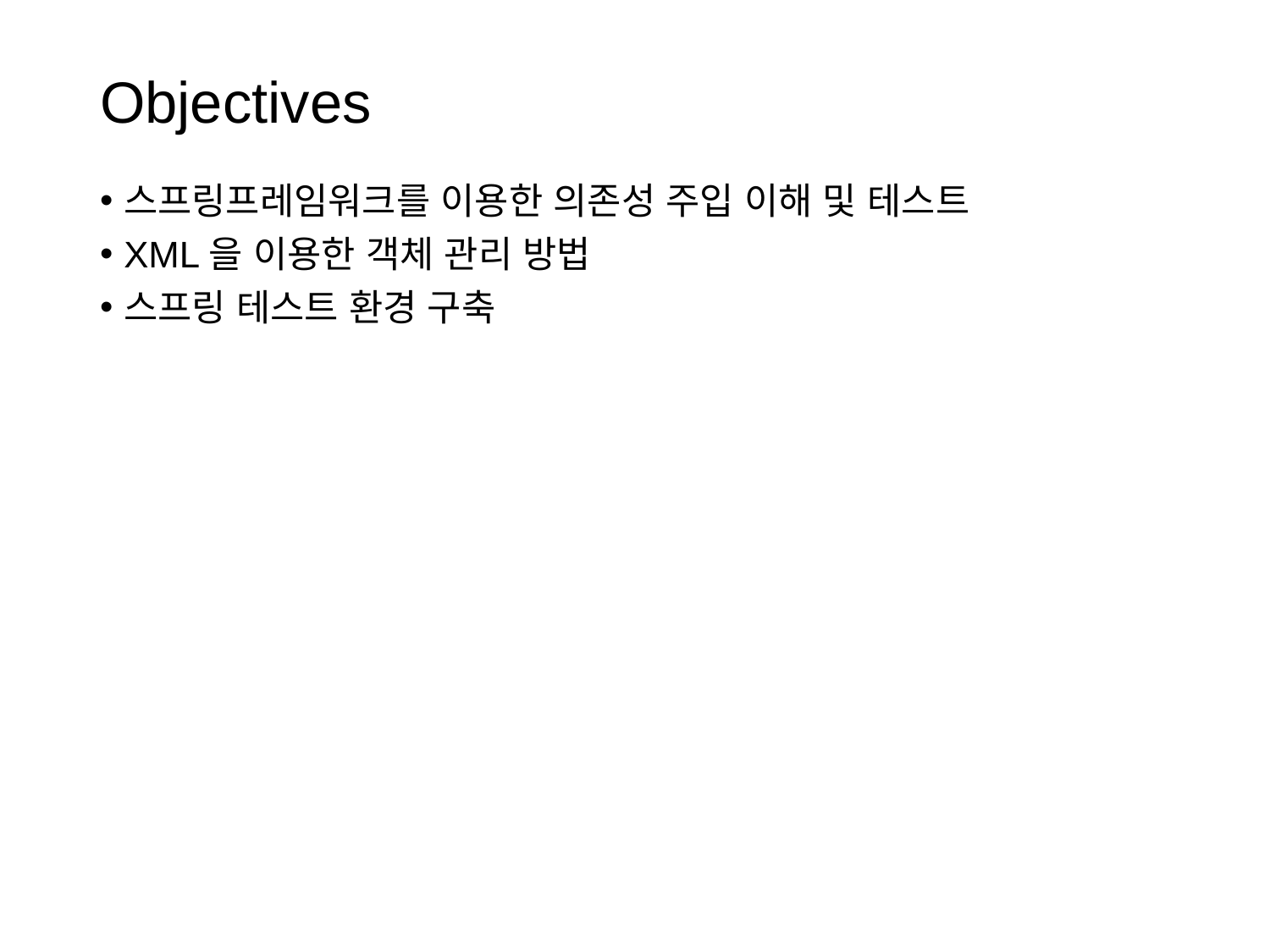

# Objectives
스프링프레임워크를 이용한 의존성 주입 이해 및 테스트
XML을 이용한 객체 관리 방법
스프링 테스트 환경 구축